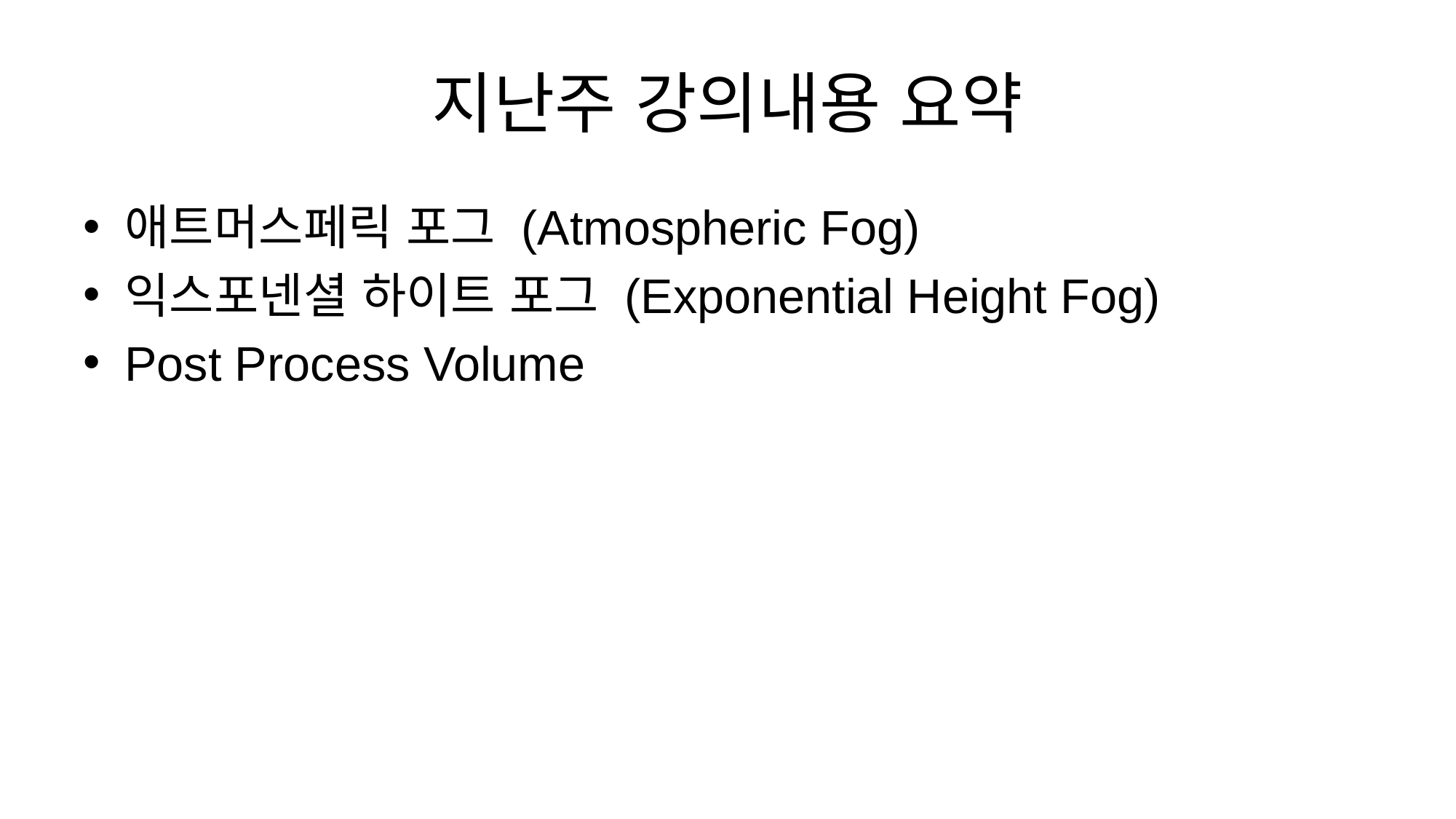

# 지난주 강의내용 요약
애트머스페릭 포그 (Atmospheric Fog)
익스포넨셜 하이트 포그 (Exponential Height Fog)
Post Process Volume